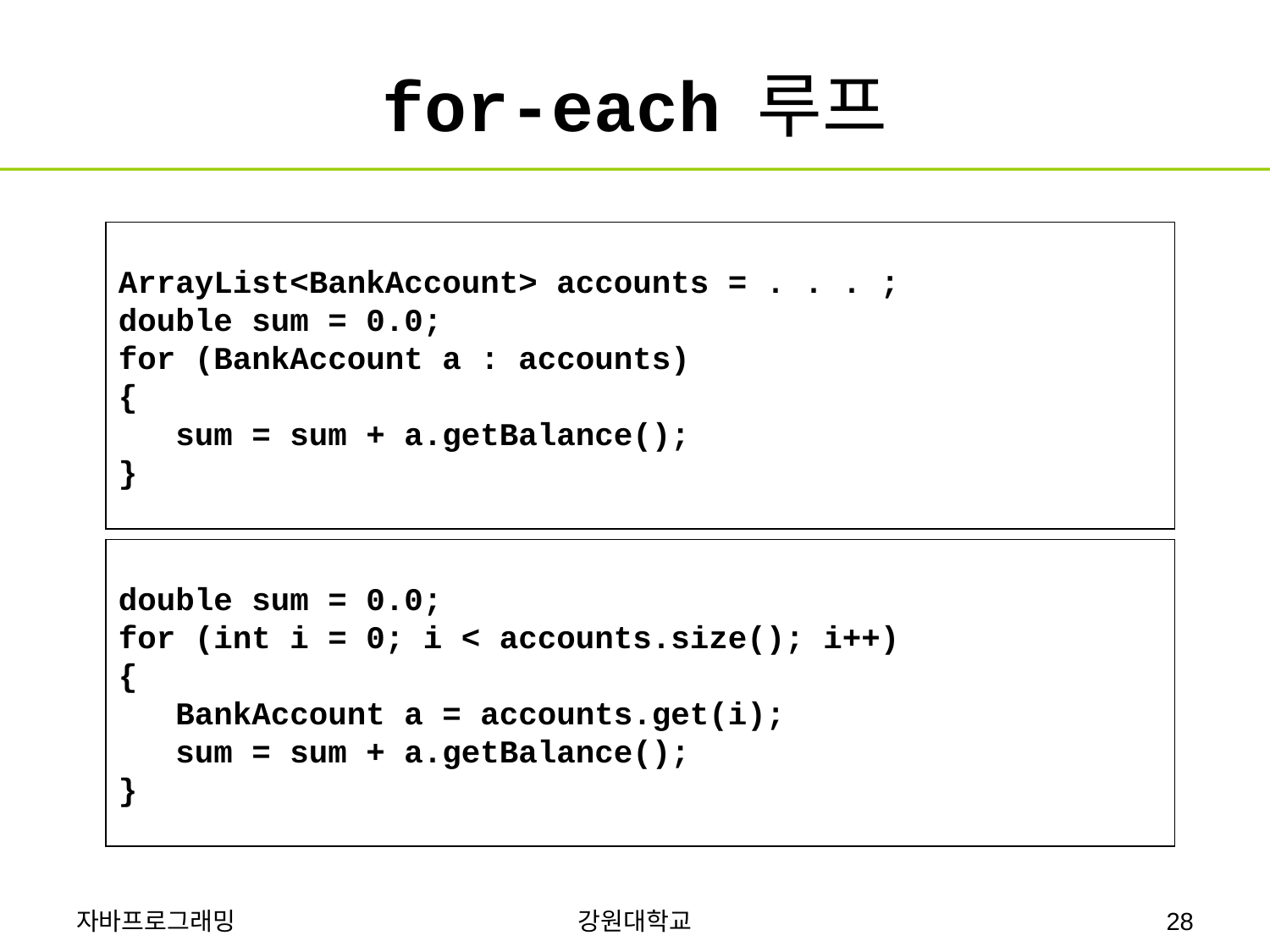

# for-each 루프

ArrayList<BankAccount> accounts = . . . ;
double sum = 0.0;
for (BankAccount a : accounts)
{
   sum = sum + a.getBalance();
}
double sum = 0.0;
for (int i = 0; i < accounts.size(); i++)
{
   BankAccount a = accounts.get(i);
   sum = sum + a.getBalance();
}
자바프로그래밍
강원대학교
28